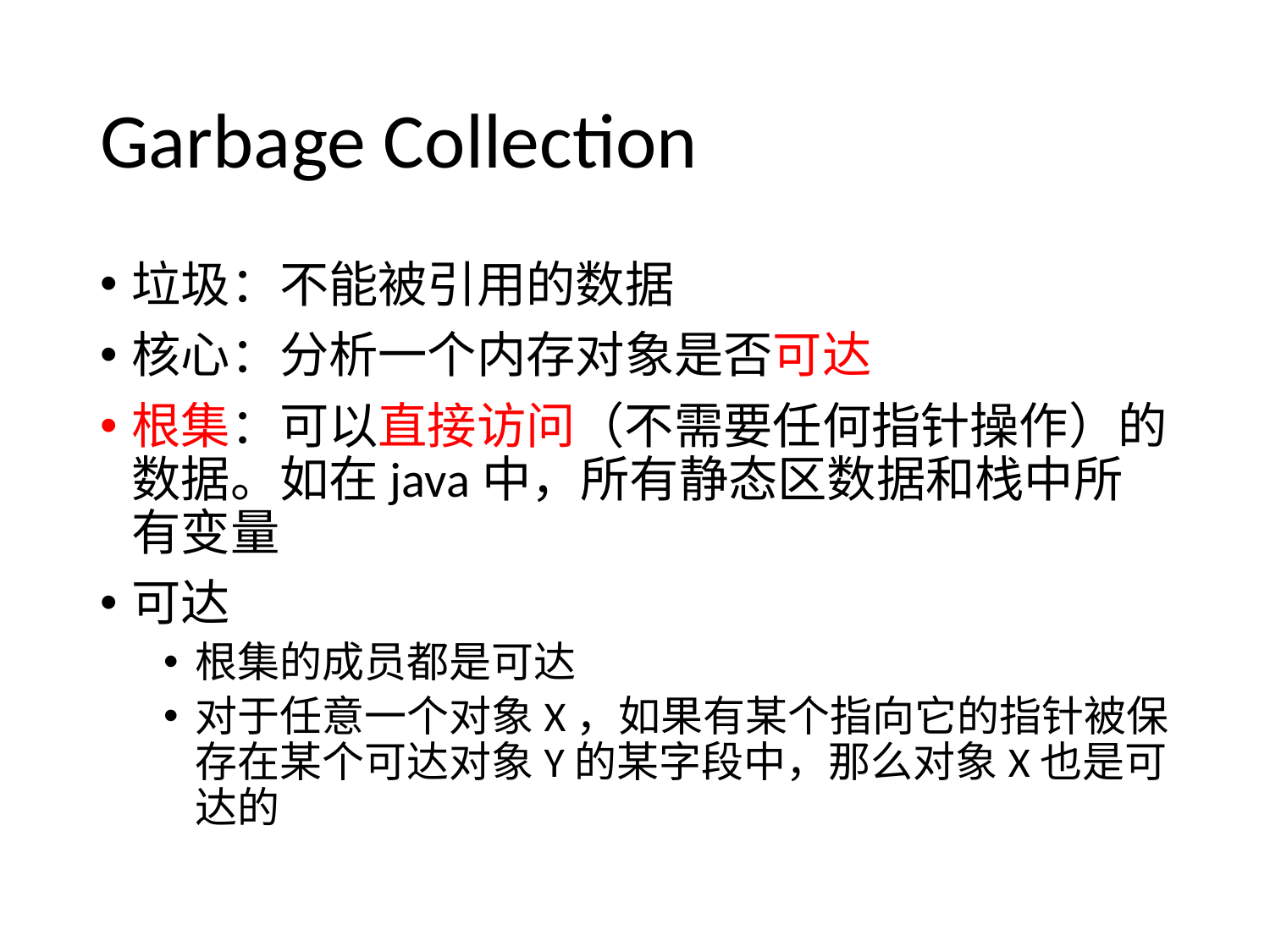

# Garbage Collection
垃圾：不能被引用的数据
核心：分析一个内存对象是否可达
根集：可以直接访问（不需要任何指针操作）的数据。如在java中，所有静态区数据和栈中所有变量
可达
根集的成员都是可达
对于任意一个对象X，如果有某个指向它的指针被保存在某个可达对象Y的某字段中，那么对象X也是可达的